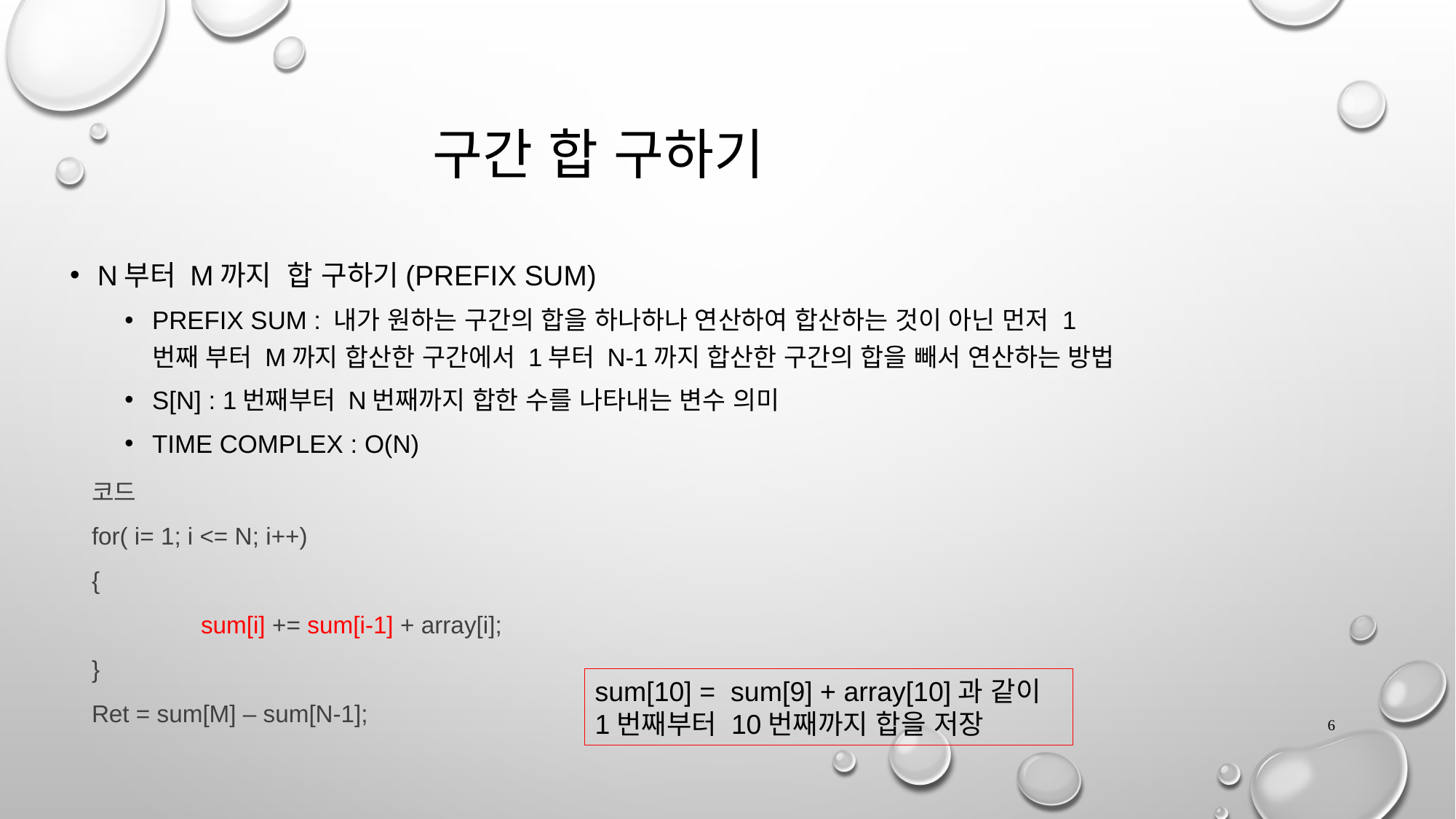

구간 합 구하기
N부터 M까지  합 구하기(Prefix Sum)
Prefix Sum : 내가 원하는 구간의 합을 하나하나 연산하여 합산하는 것이 아닌 먼저 1번째 부터 M까지 합산한 구간에서 1부터 N-1까지 합산한 구간의 합을 빼서 연산하는 방법
S[N] : 1번째부터 N번째까지 합한 수를 나타내는 변수 의미
Time Complex : O(n)

코드
for( i= 1; i <= N; i++)
{
	sum[i] += sum[i-1] + array[i];
}
Ret = sum[M] – sum[N-1];

sum[10] =  sum[9] + array[10]과 같이 1번째부터 10번째까지 합을 저장
6